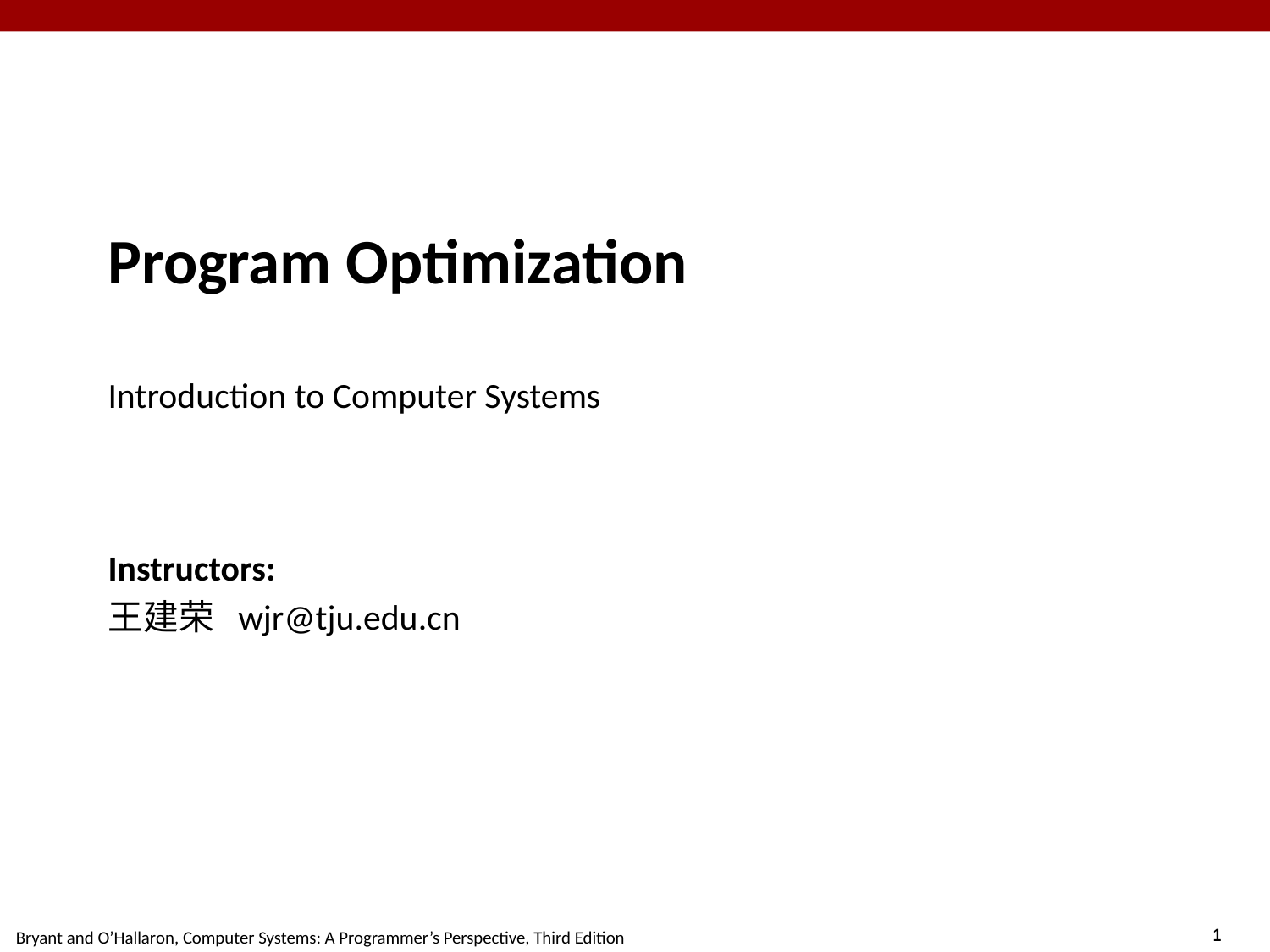

# Program Optimization Introduction to Computer Systems
Instructors:
王建荣  wjr@tju.edu.cn